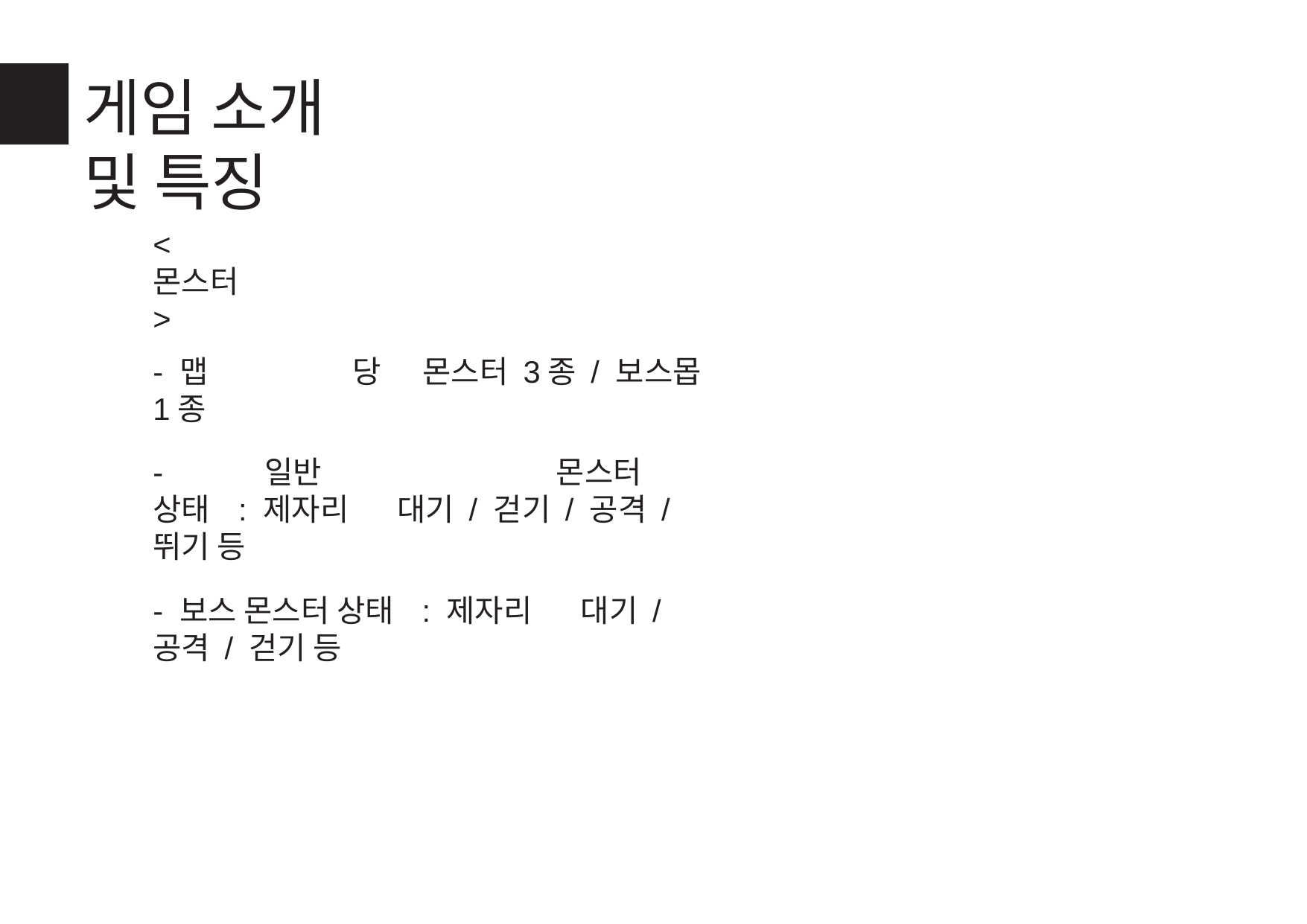

# 게임 소개 및 특징
<  몬스터 >
- 맵                     당      몬스터 3종 / 보스몹 1종
-	일반                                  몬스터 상태   : 제자리       대기 / 걷기 / 공격 / 뛰기 등
- 보스 몬스터 상태   : 제자리       대기 / 공격 / 걷기 등